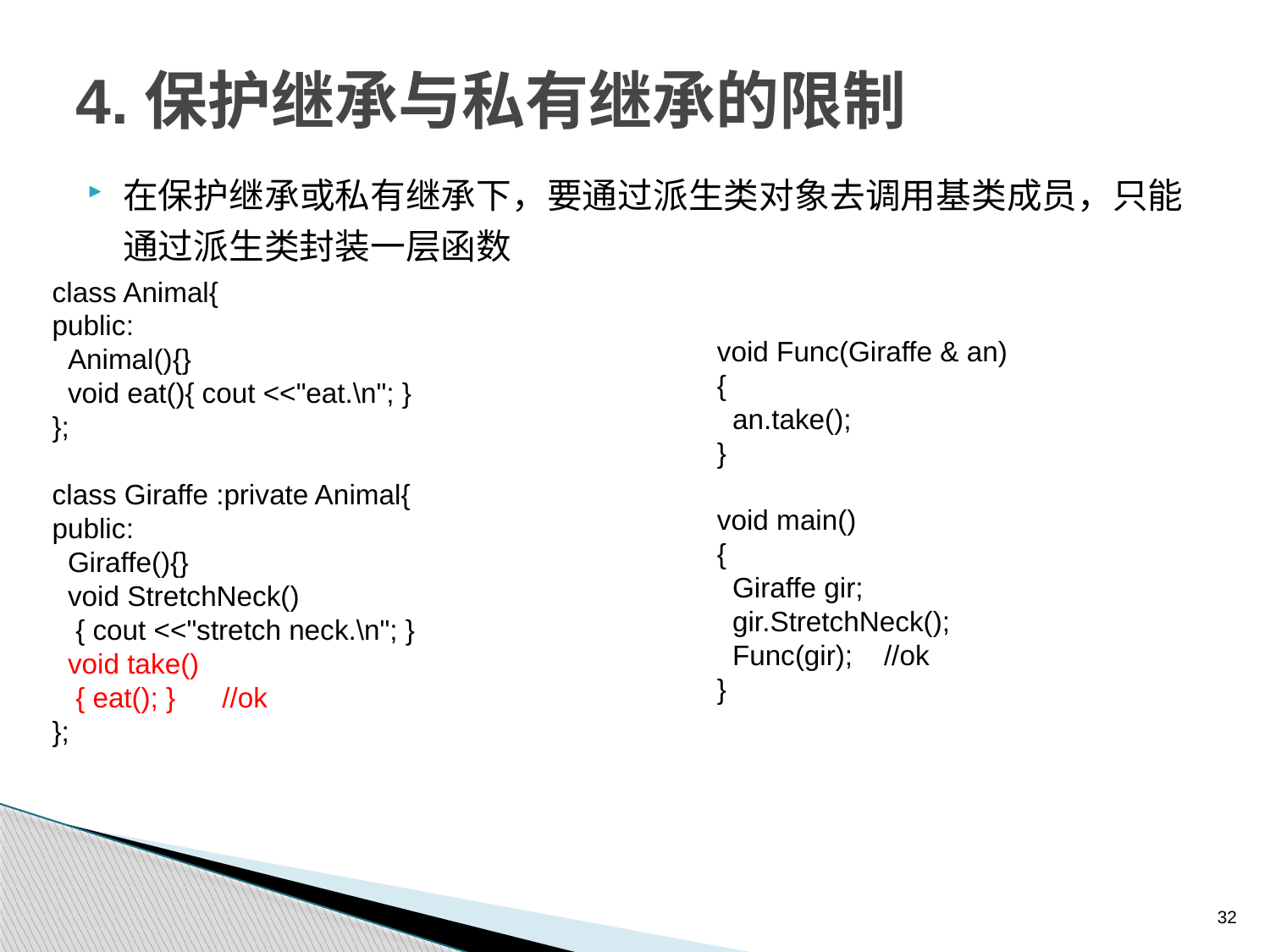

# 4.保护继承与私有继承的限制
在保护继承或私有继承下，要通过派生类对象去调用基类成员，只能通过派生类封装一层函数

class Animal{
public:
  Animal(){}
  void eat(){ cout <<"eat.\n"; }
};

class Giraffe :private Animal{
public:
  Giraffe(){}
  void StretchNeck()
   { cout <<"stretch neck.\n"; }
  void take()
   { eat(); }      //ok
};

void Func(Giraffe & an)
{
  an.take();
}

void main()
{
  Giraffe gir;
  gir.StretchNeck();
  Func(gir);    //ok
}
32